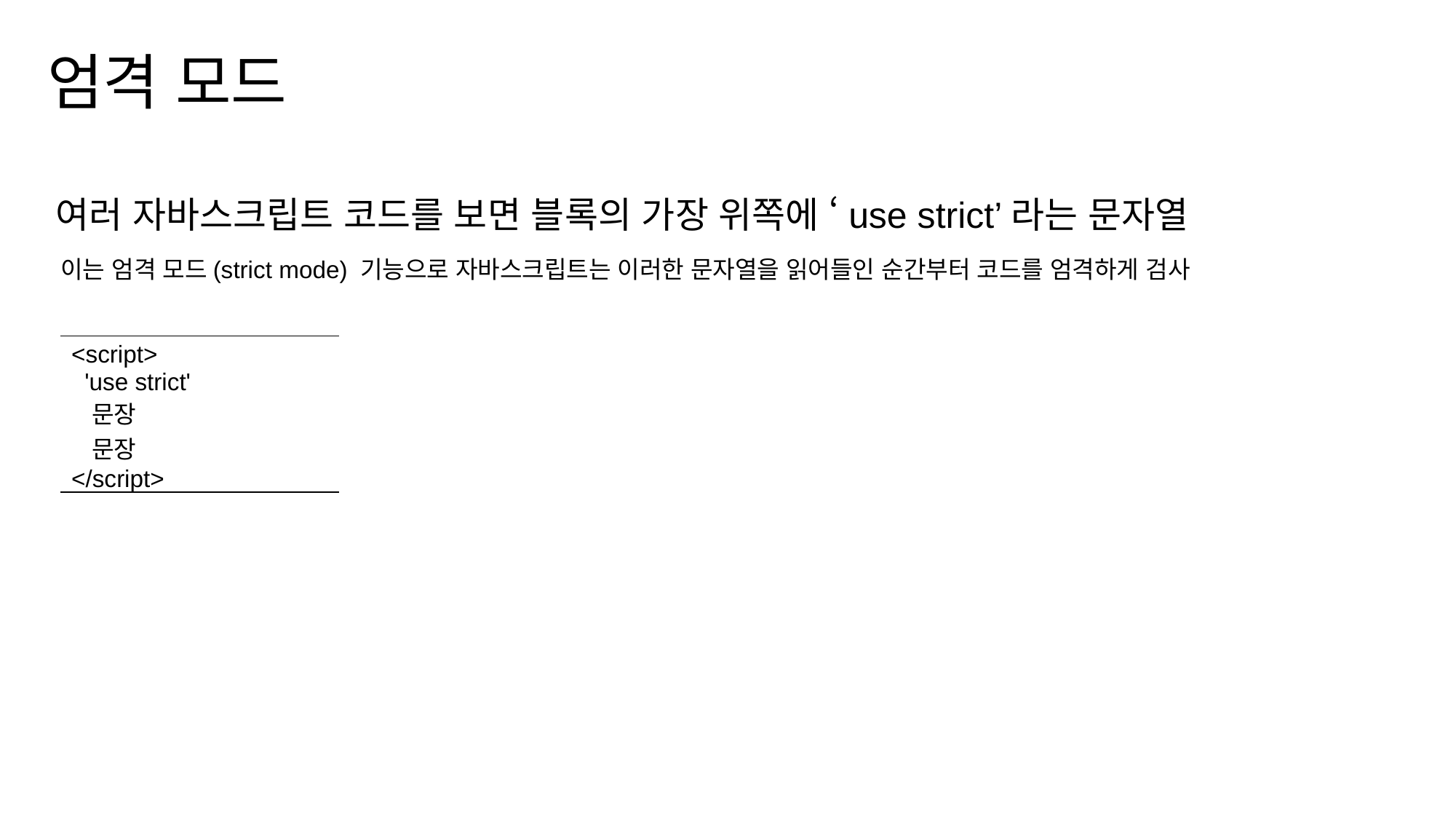

엄격 모드
여러 자바스크립트 코드를 보면 블록의 가장 위쪽에 ‘use strict’라는 문자열
이는 엄격 모드(strict mode) 기능으로 자바스크립트는 이러한 문자열을 읽어들인 순간부터 코드를 엄격하게 검사
| <script> 'use strict' 문장 문장 </script> |
| --- |